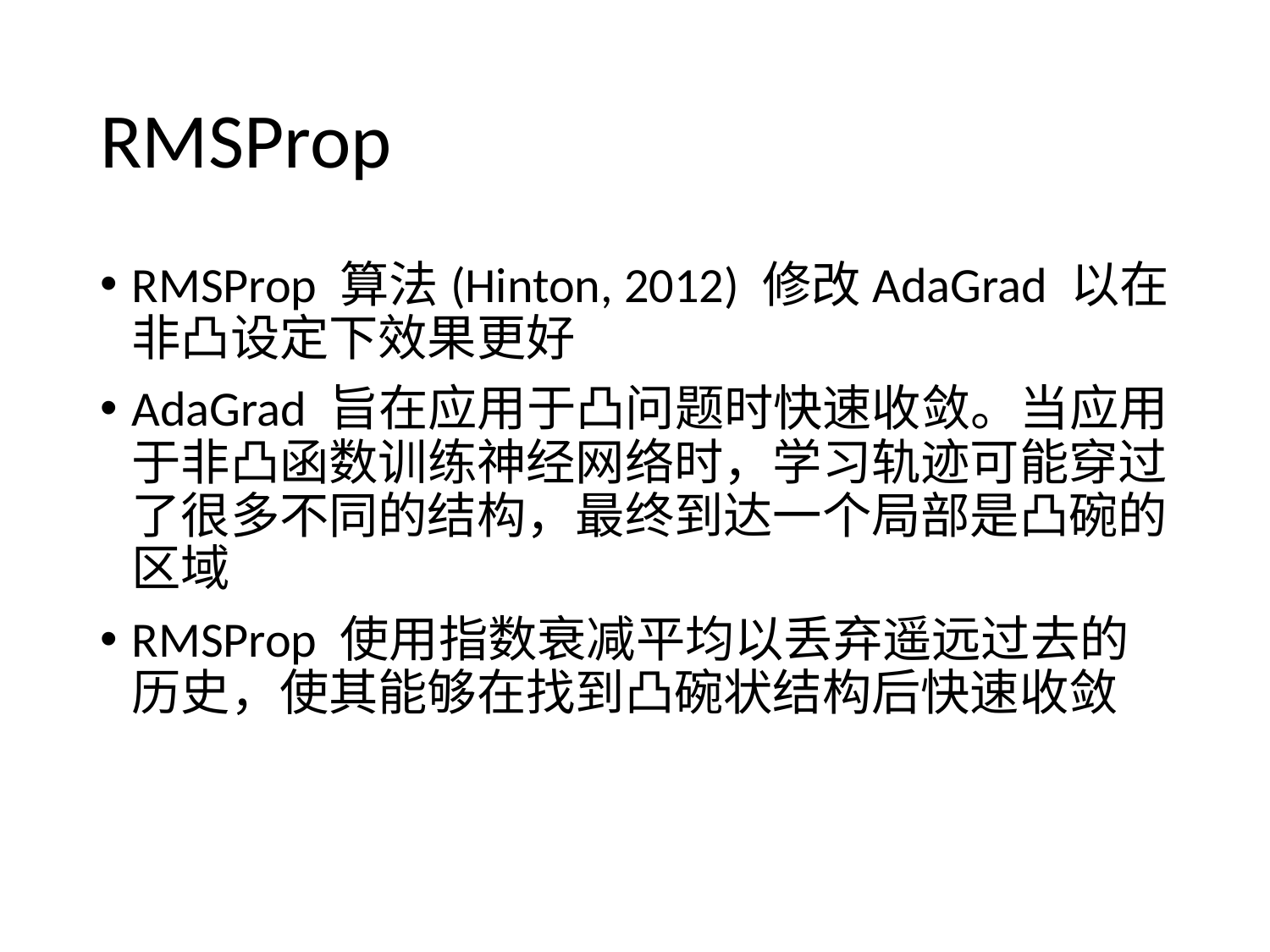

# RMSProp
RMSProp 算法(Hinton, 2012) 修改AdaGrad 以在非凸设定下效果更好
AdaGrad 旨在应用于凸问题时快速收敛。当应用于非凸函数训练神经网络时，学习轨迹可能穿过了很多不同的结构，最终到达一个局部是凸碗的区域
RMSProp 使用指数衰减平均以丢弃遥远过去的历史，使其能够在找到凸碗状结构后快速收敛